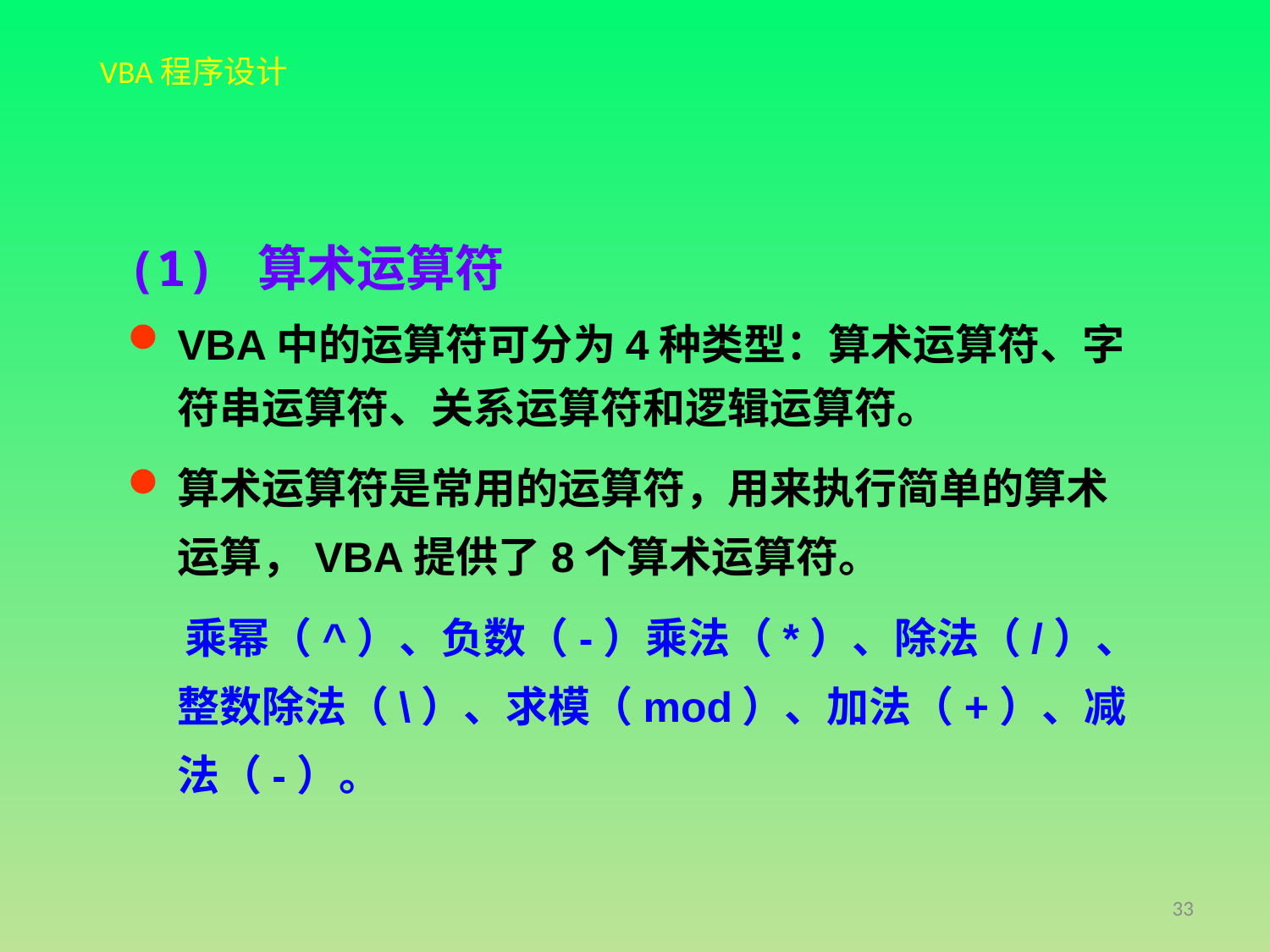

(1) 算术运算符
VBA中的运算符可分为4种类型：算术运算符、字符串运算符、关系运算符和逻辑运算符。
算术运算符是常用的运算符，用来执行简单的算术运算，VBA提供了8个算术运算符。
     乘幂（^）、负数（-）乘法（*）、除法（/）、整数除法（\）、求模（mod）、加法（+）、减法（-）。
33